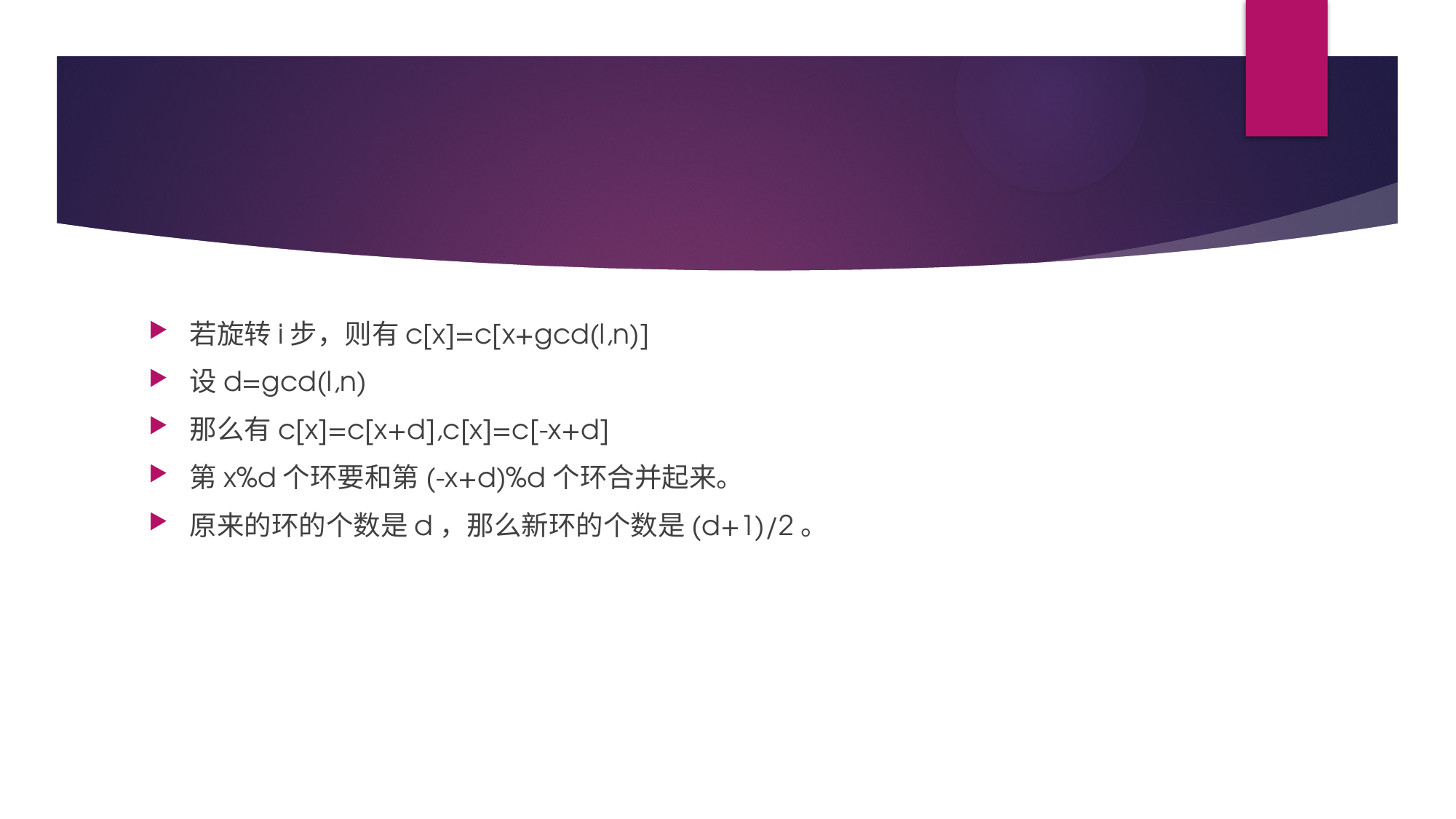

#
若旋转i步，则有c[x]=c[x+gcd(I,n)]
设d=gcd(I,n)
那么有c[x]=c[x+d],c[x]=c[-x+d]
第x%d个环要和第(-x+d)%d个环合并起来。
原来的环的个数是d，那么新环的个数是(d+1)/2。